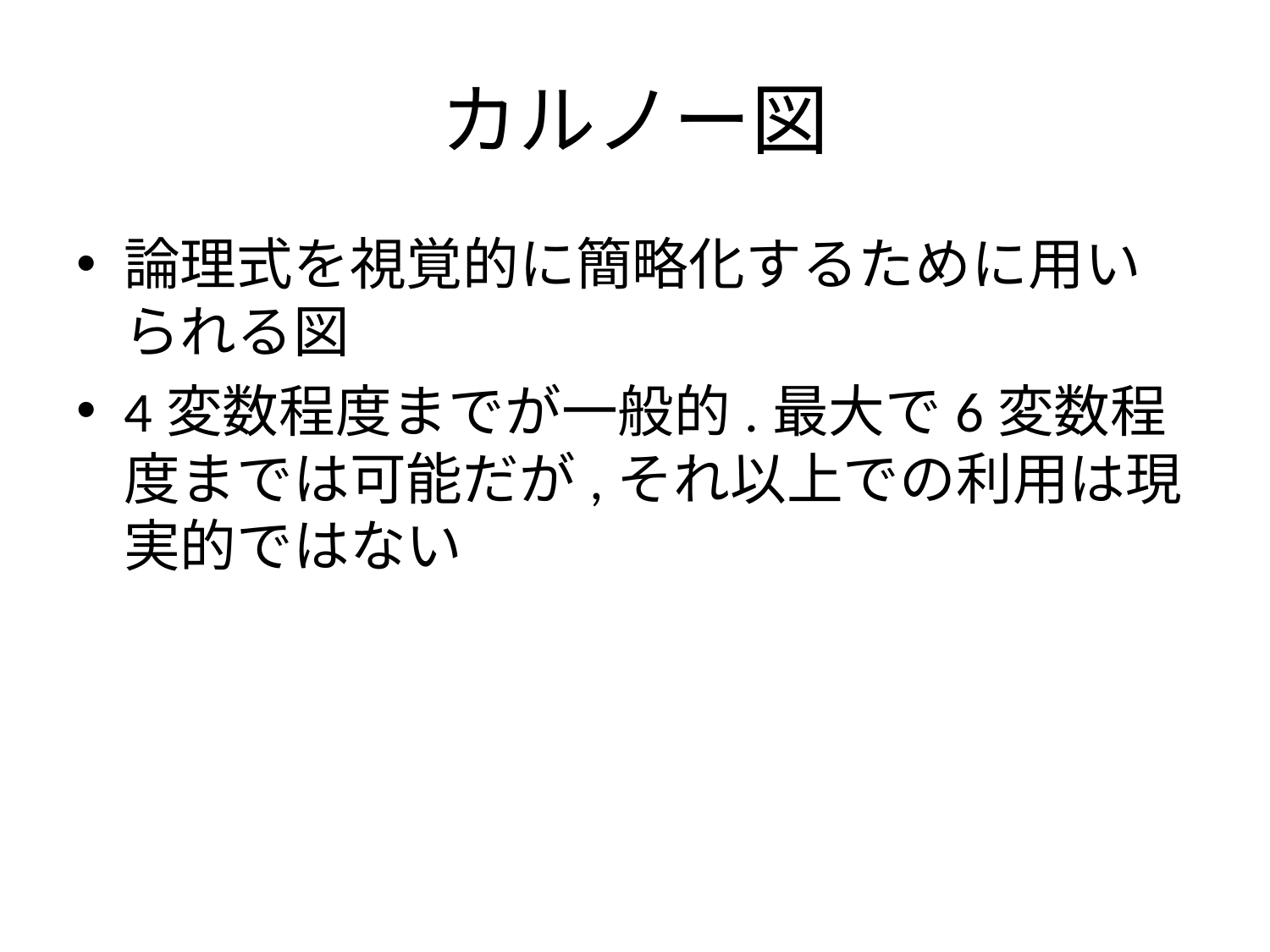

# カルノー図
論理式を視覚的に簡略化するために用いられる図
4変数程度までが一般的.最大で6変数程度までは可能だが,それ以上での利用は現実的ではない